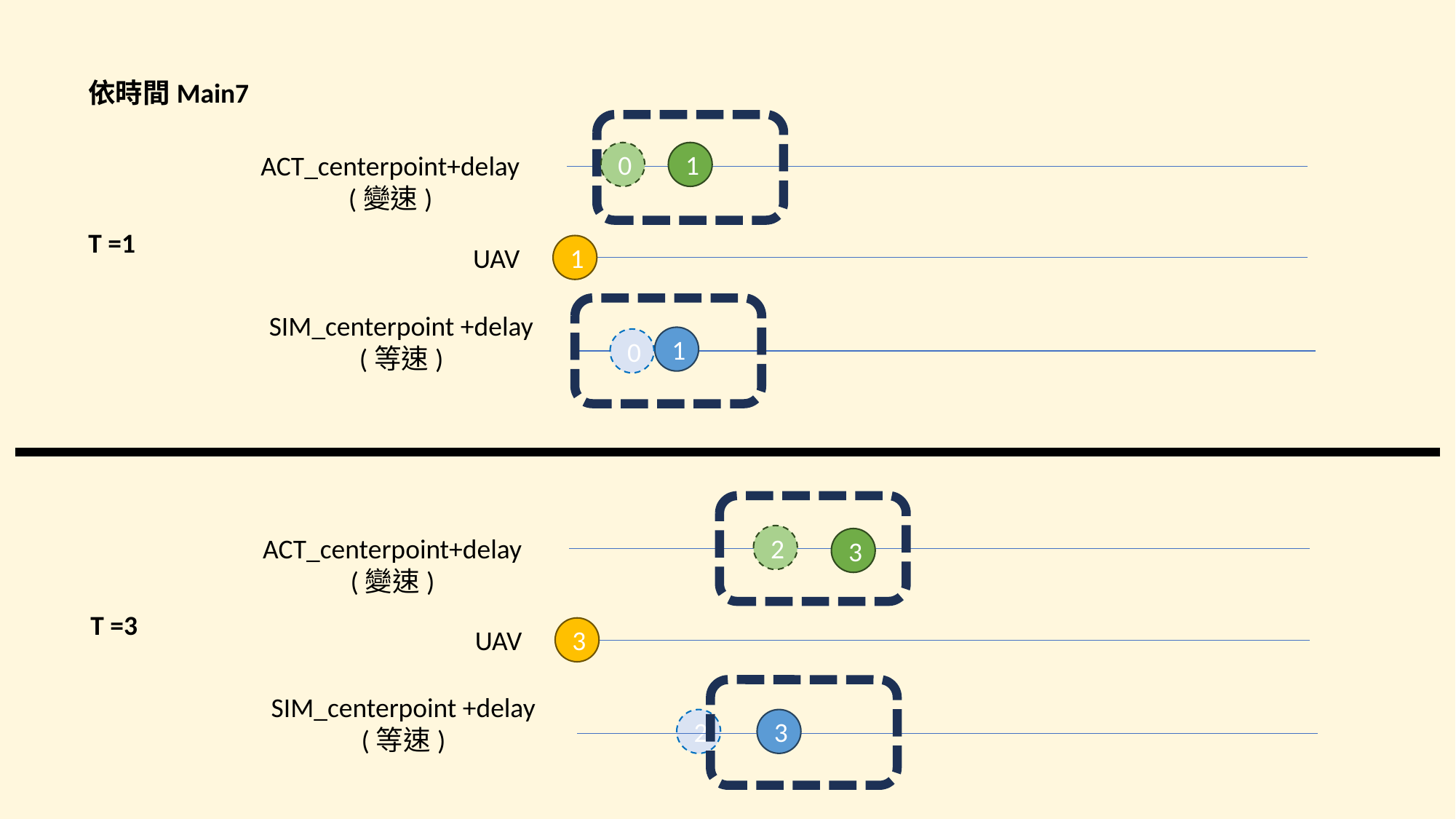

依時間Main7

1
ACT_centerpoint+delay
(變速)
T =1
UAV
1

SIM_centerpoint +delay
(等速)
1
0
0

3
2
ACT_centerpoint+delay
(變速)
T =3
UAV
3

3
SIM_centerpoint +delay
(等速)
2